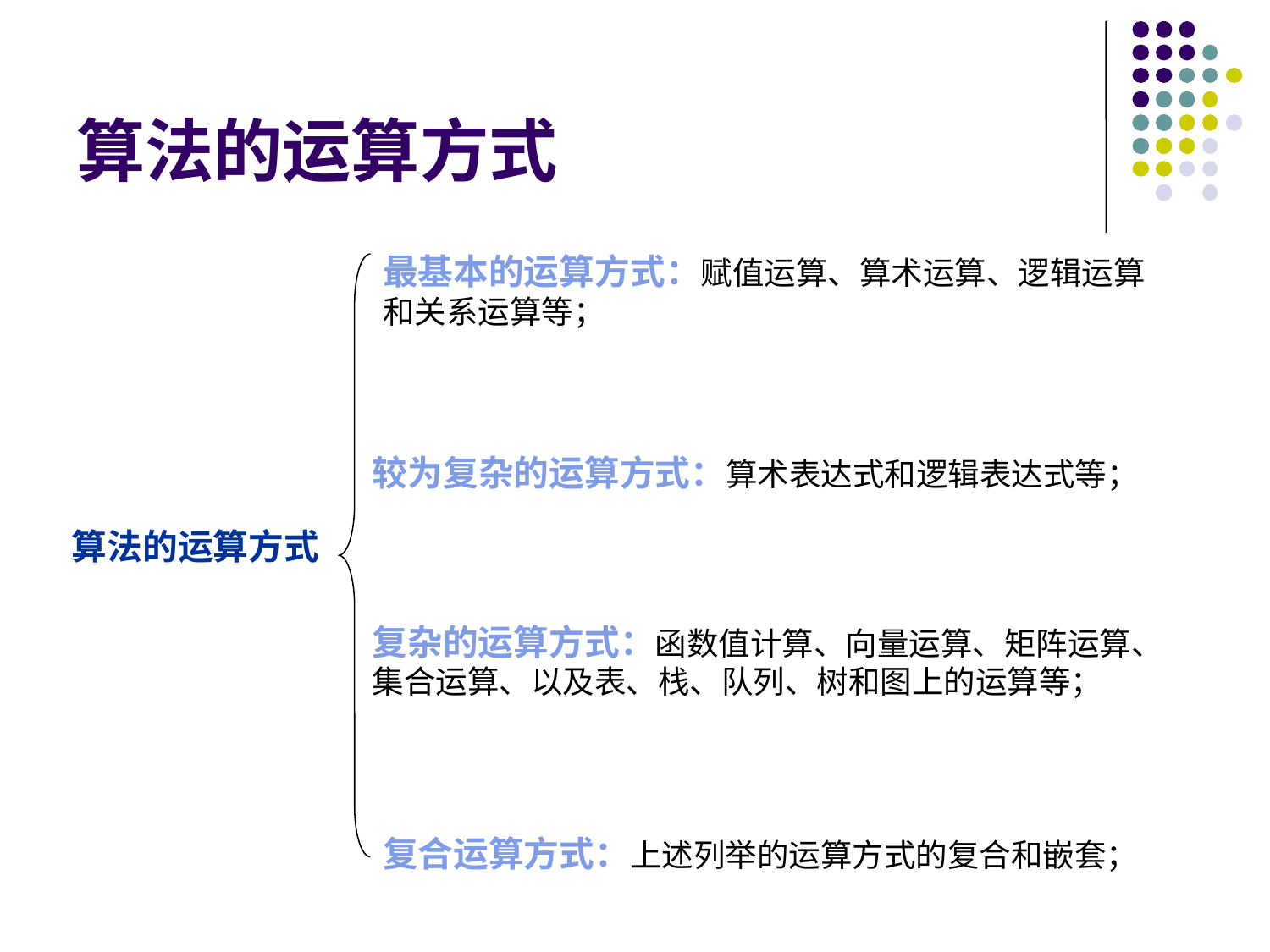

# 算法的运算方式
最基本的运算方式：赋值运算、算术运算、逻辑运算和关系运算等；

较为复杂的运算方式：算术表达式和逻辑表达式等；
算法的运算方式
复杂的运算方式：函数值计算、向量运算、矩阵运算、集合运算、以及表、栈、队列、树和图上的运算等；
复合运算方式：上述列举的运算方式的复合和嵌套；